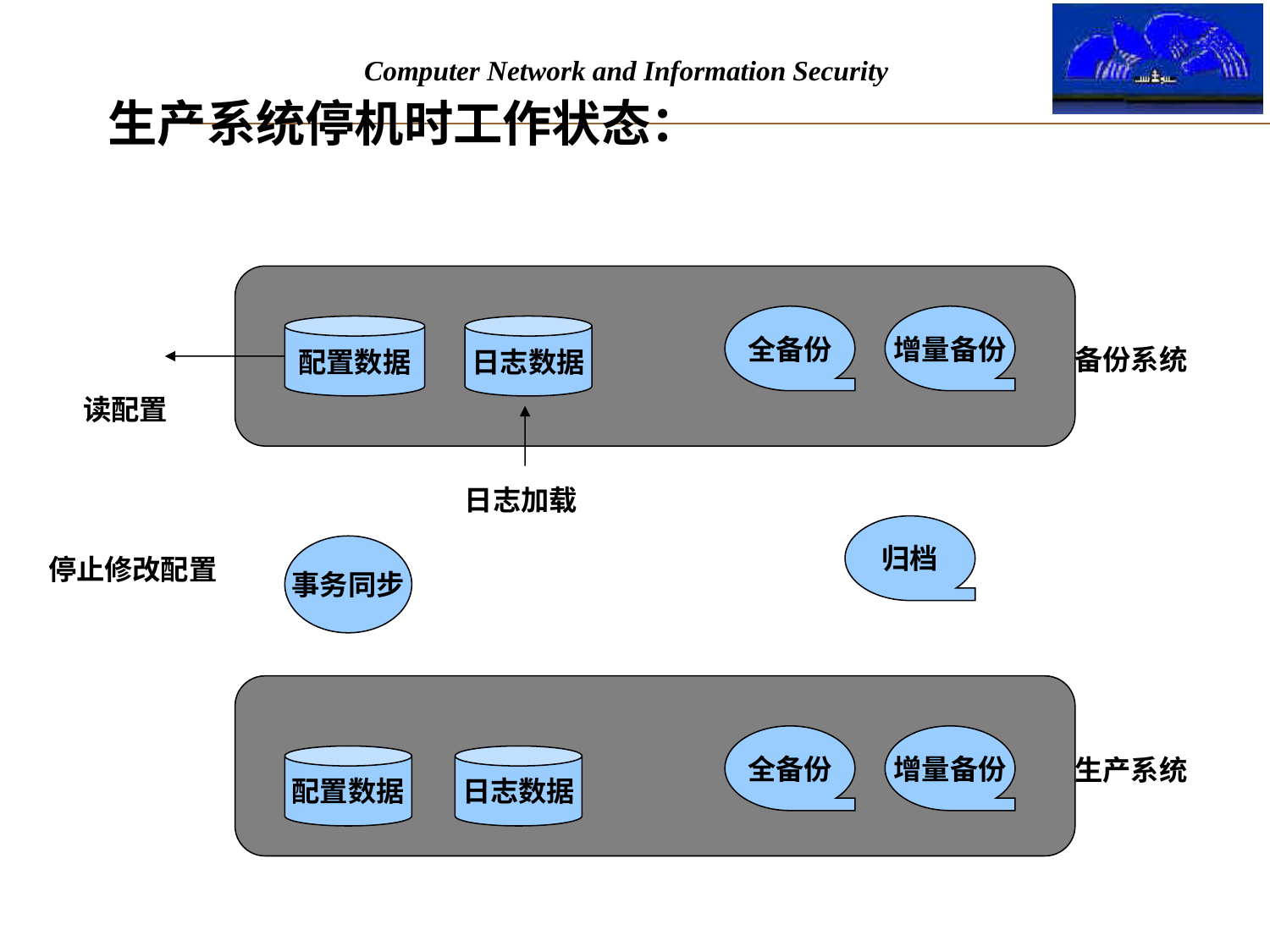

生产系统停机时工作状态：

全备份
增量备份
配置数据
日志数据
备份系统

读配置

日志加载
归档
事务同步
停止修改配置

全备份
增量备份
配置数据
日志数据
生产系统